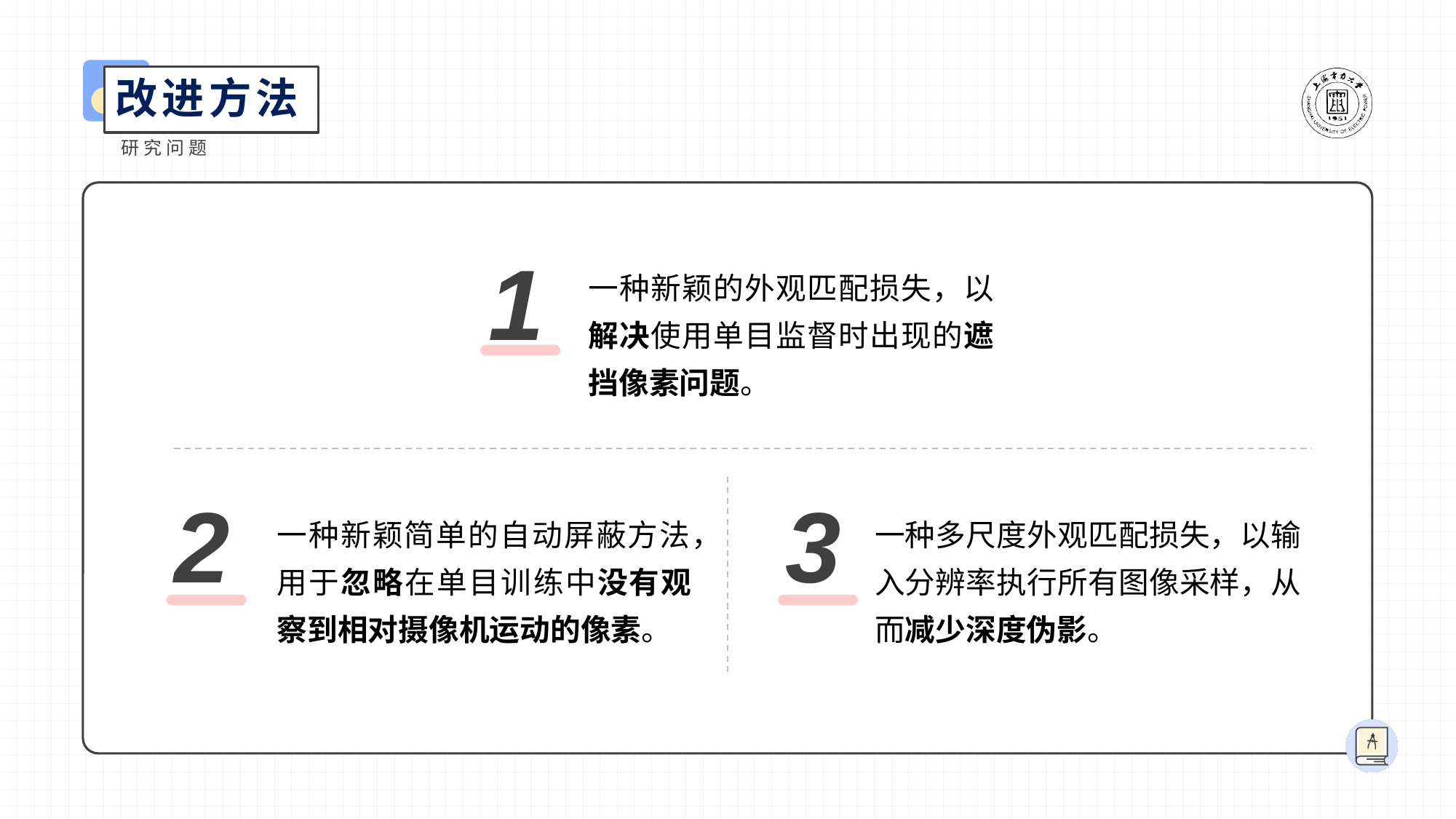

改进方法
研究问题
1
一种新颖的外观匹配损失，以解决使用单目监督时出现的遮挡像素问题。
2
3
一种新颖简单的自动屏蔽方法，用于忽略在单目训练中没有观察到相对摄像机运动的像素。
一种多尺度外观匹配损失，以输入分辨率执行所有图像采样，从而减少深度伪影。